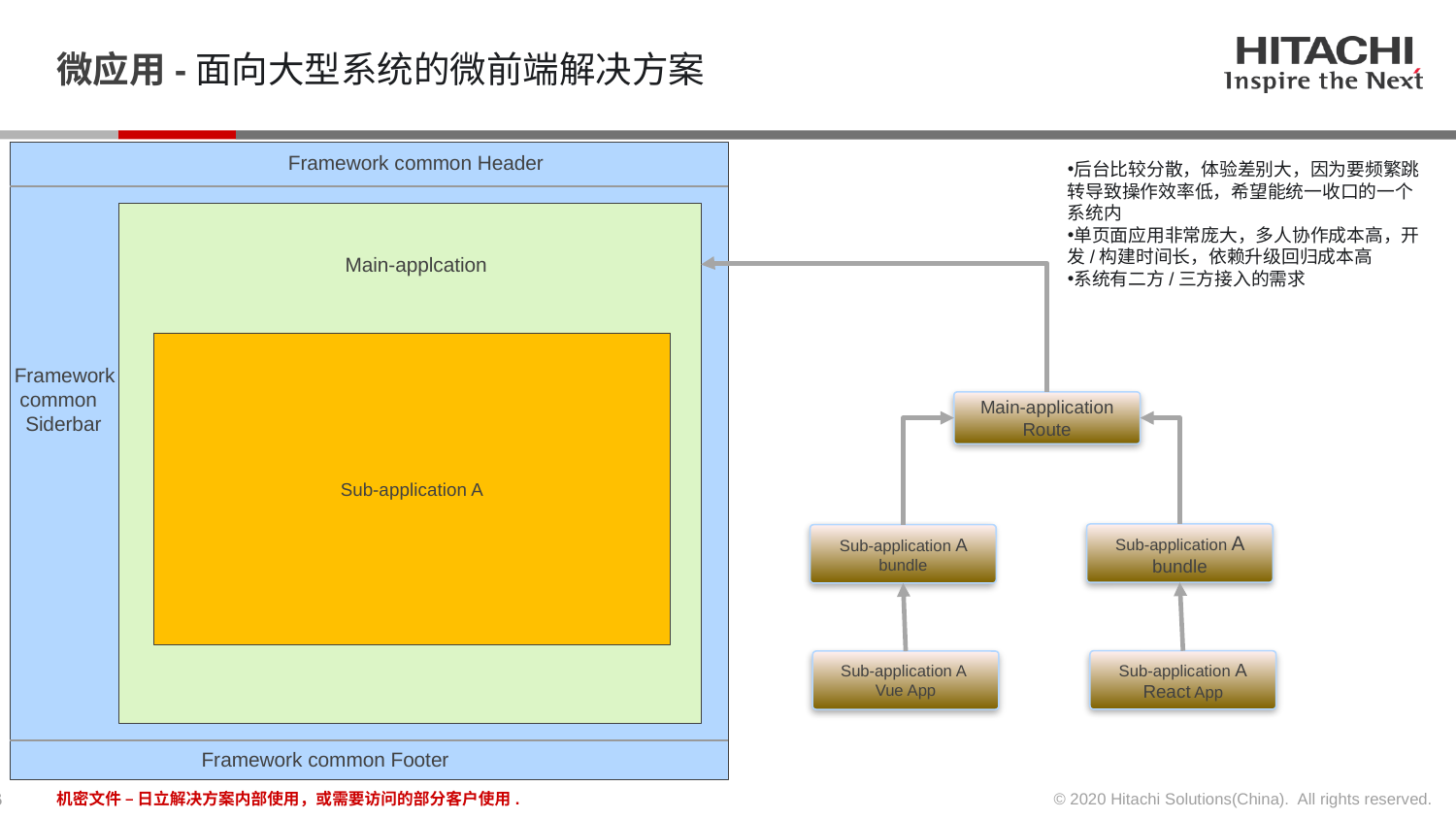

# 微应用-面向大型系统的微前端解决方案

Framework common Header
后台比较分散，体验差别大，因为要频繁跳转导致操作效率低，希望能统一收口的一个系统内
单页面应用非常庞大，多人协作成本高，开发/构建时间长，依赖升级回归成本高
系统有二方/三方接入的需求

Main-applcation
Sub-application A
Framework
 common
  Siderbar
Main-application
Route
Sub-application A bundle
Sub-application A bundle
Sub-application A
React App
Sub-application A
Vue App
Framework common Footer